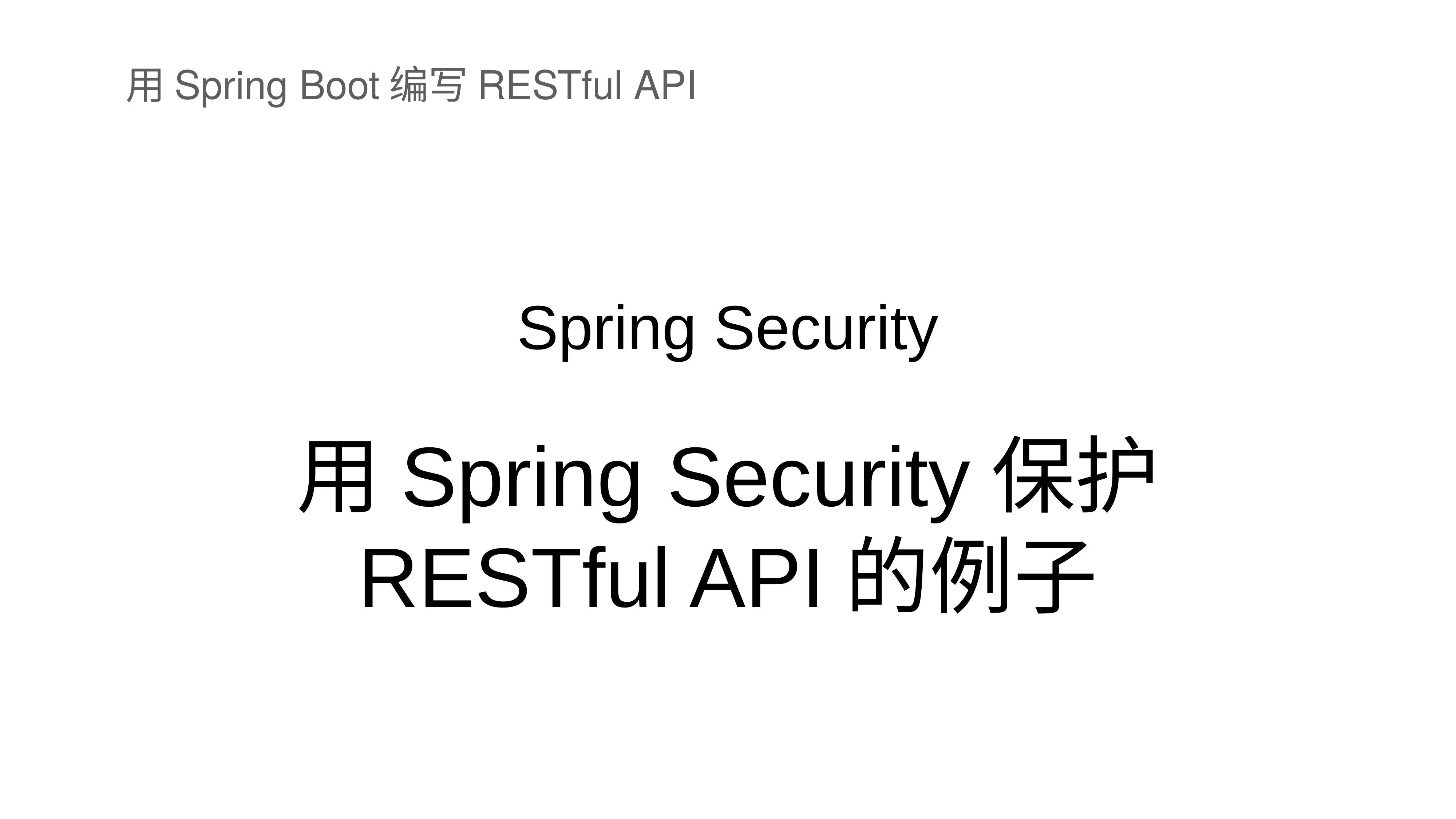

用Spring Boot编写RESTful API
Spring Security
用Spring Security保护
RESTful API的例子